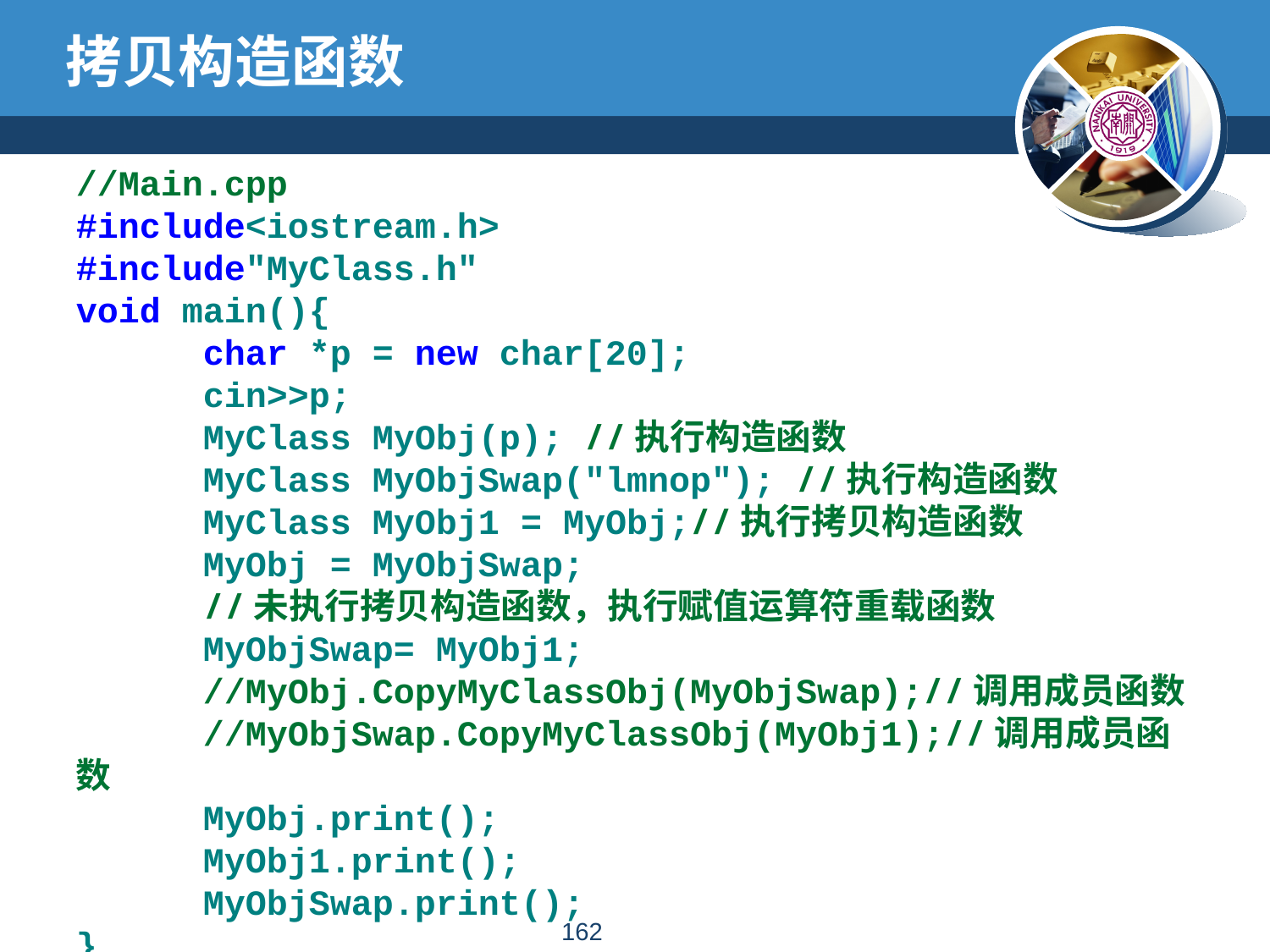

# 拷贝构造函数
//Main.cpp
#include<iostream.h>
#include"MyClass.h"
void main(){
	char *p = new char[20];
	cin>>p;
	MyClass MyObj(p); //执行构造函数
	MyClass MyObjSwap("lmnop"); //执行构造函数
	MyClass MyObj1 = MyObj;//执行拷贝构造函数
	MyObj = MyObjSwap;
	//未执行拷贝构造函数，执行赋值运算符重载函数
	MyObjSwap= MyObj1;
	//MyObj.CopyMyClassObj(MyObjSwap);//调用成员函数
	//MyObjSwap.CopyMyClassObj(MyObj1);//调用成员函数
	MyObj.print();
	MyObj1.print();
	MyObjSwap.print();
}
162